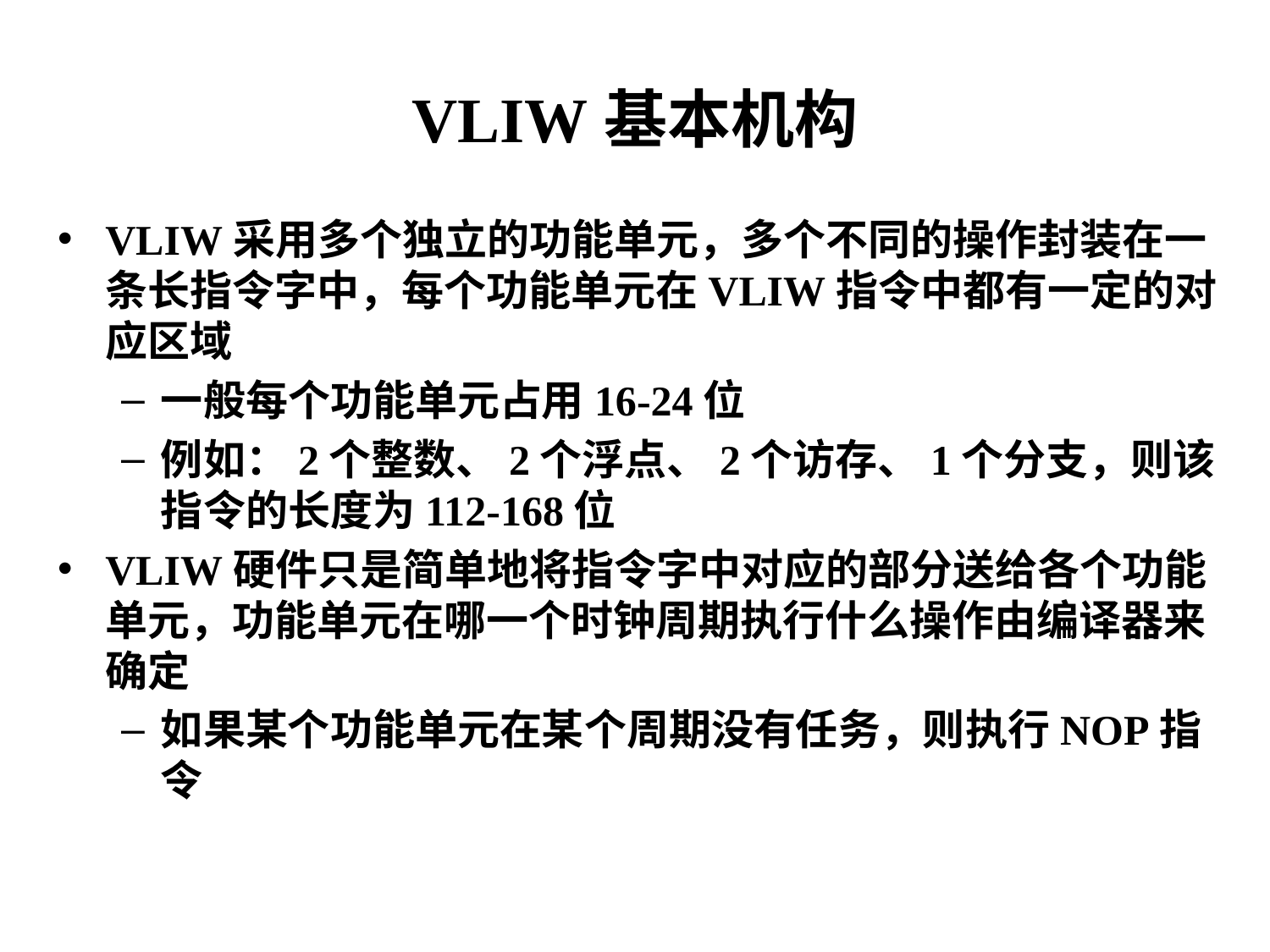

VLIW基本机构
VLIW采用多个独立的功能单元，多个不同的操作封装在一条长指令字中，每个功能单元在VLIW指令中都有一定的对应区域
一般每个功能单元占用16-24位
例如：2个整数、2个浮点、2个访存、1个分支，则该指令的长度为112-168位
VLIW硬件只是简单地将指令字中对应的部分送给各个功能单元，功能单元在哪一个时钟周期执行什么操作由编译器来确定
如果某个功能单元在某个周期没有任务，则执行NOP指令